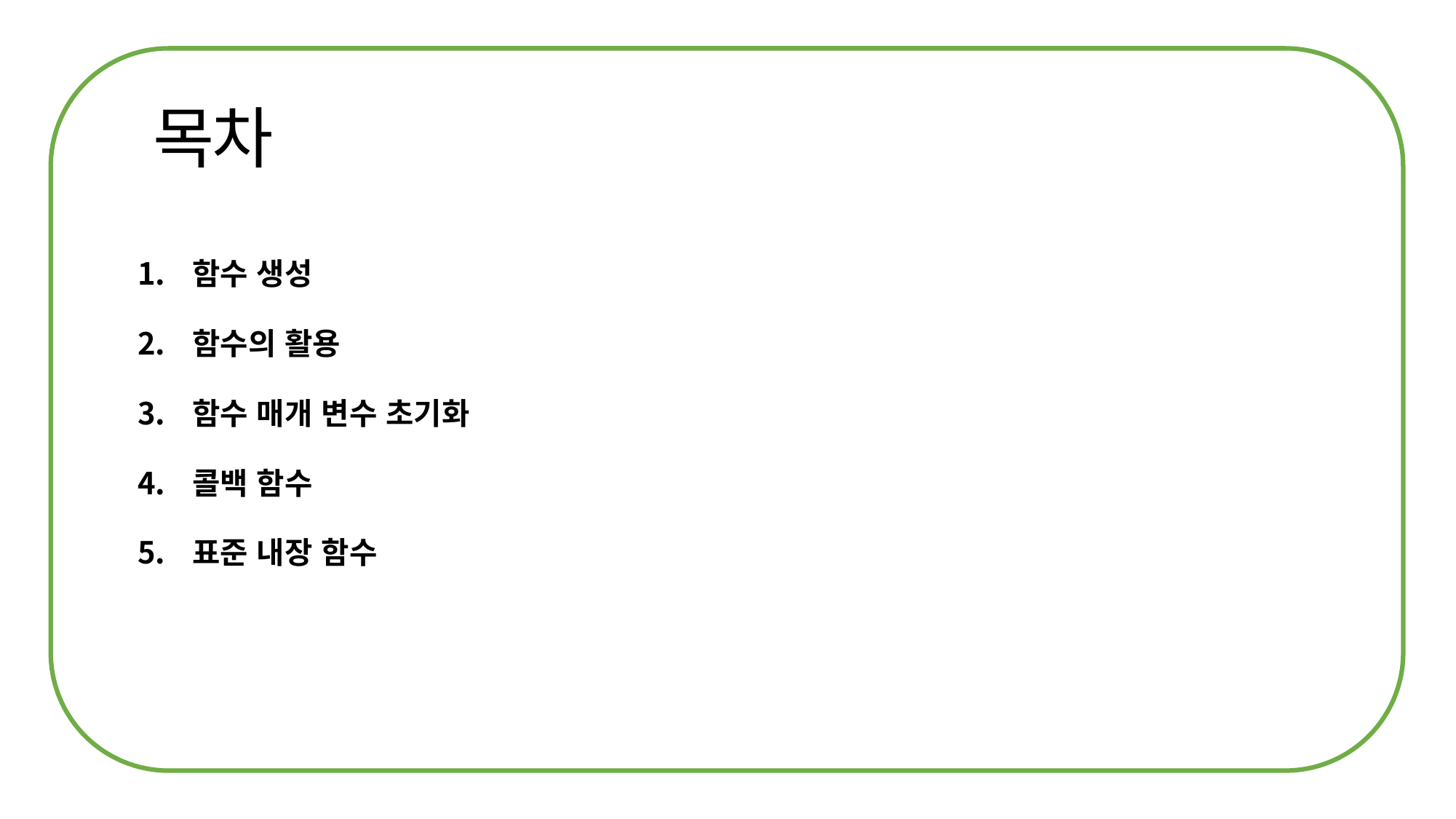

함수 생성
함수의 활용
함수 매개 변수 초기화
콜백 함수
표준 내장 함수